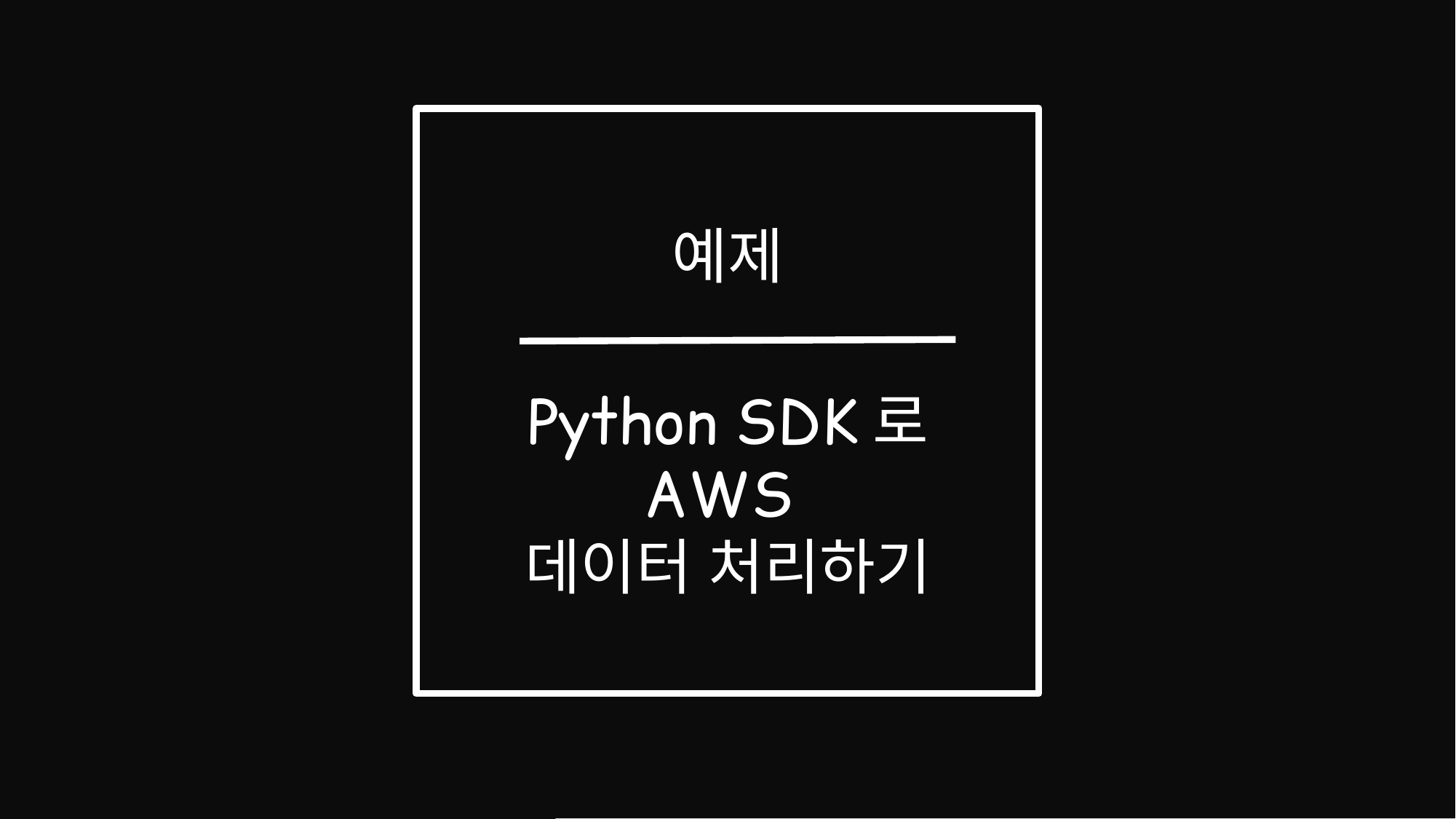

출결 관리 시스템
데이터 처리 및 관리

예제

Python SDK로
AWS
데이터 처리하기
고려 중인
프로그래밍 언어

JAVA